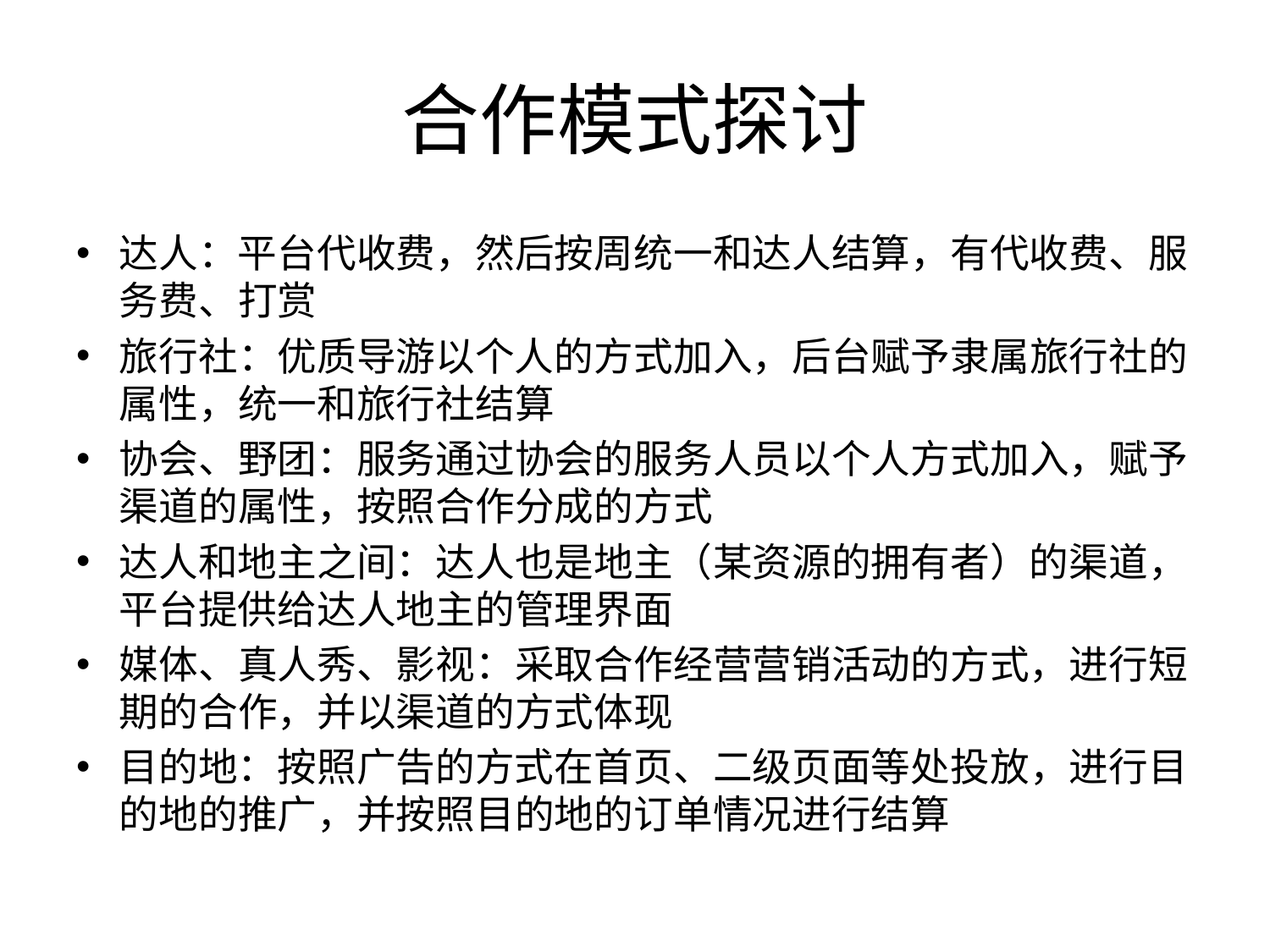

# 合作模式探讨
达人：平台代收费，然后按周统一和达人结算，有代收费、服务费、打赏
旅行社：优质导游以个人的方式加入，后台赋予隶属旅行社的属性，统一和旅行社结算
协会、野团：服务通过协会的服务人员以个人方式加入，赋予渠道的属性，按照合作分成的方式
达人和地主之间：达人也是地主（某资源的拥有者）的渠道，平台提供给达人地主的管理界面
媒体、真人秀、影视：采取合作经营营销活动的方式，进行短期的合作，并以渠道的方式体现
目的地：按照广告的方式在首页、二级页面等处投放，进行目的地的推广，并按照目的地的订单情况进行结算